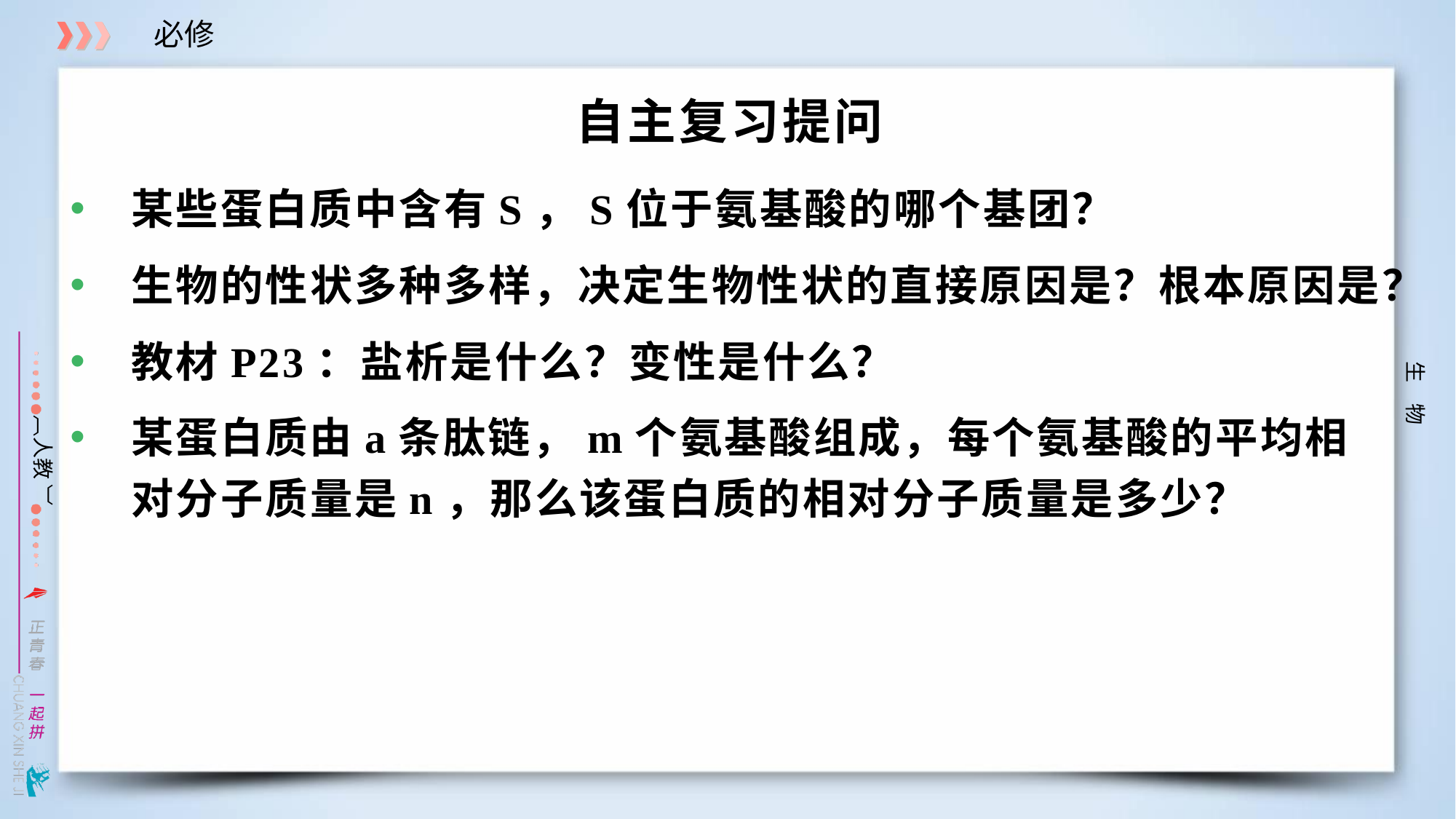

# 自主复习提问
某些蛋白质中含有S，S位于氨基酸的哪个基团？
生物的性状多种多样，决定生物性状的直接原因是？根本原因是？
教材P23：盐析是什么？变性是什么？
某蛋白质由a条肽链，m个氨基酸组成，每个氨基酸的平均相对分子质量是n，那么该蛋白质的相对分子质量是多少？